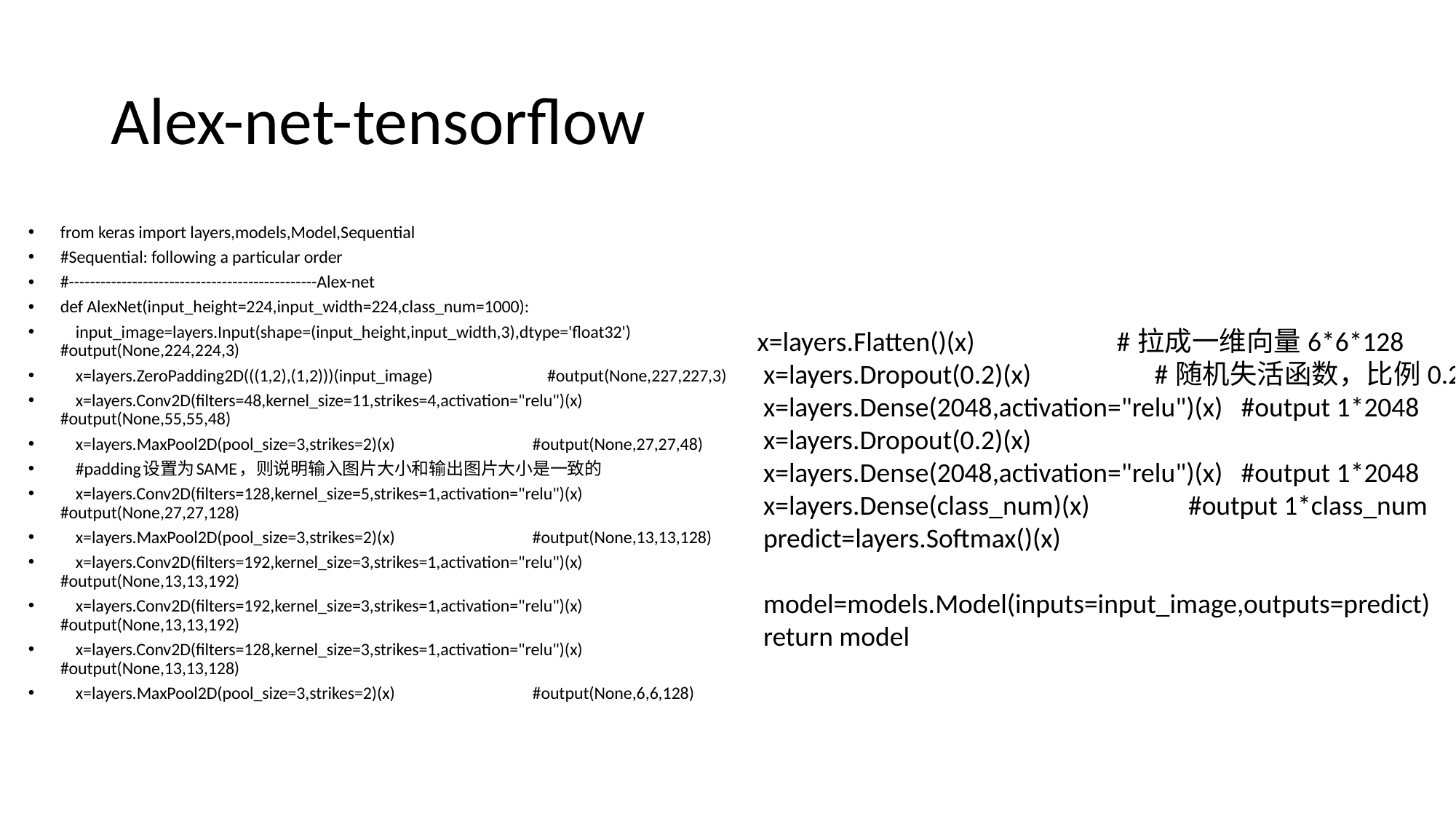

# Alex-net-tensorflow
from keras import layers,models,Model,Sequential
#Sequential: following a particular order
#-----------------------------------------------Alex-net
def AlexNet(input_height=224,input_width=224,class_num=1000):
    input_image=layers.Input(shape=(input_height,input_width,3),dtype='float32')    #output(None,224,224,3)
    x=layers.ZeroPadding2D(((1,2),(1,2)))(input_image)                              #output(None,227,227,3)
    x=layers.Conv2D(filters=48,kernel_size=11,strikes=4,activation="relu")(x)       #output(None,55,55,48)
    x=layers.MaxPool2D(pool_size=3,strikes=2)(x)                                    #output(None,27,27,48)
    #padding设置为SAME，则说明输入图片大小和输出图片大小是一致的
    x=layers.Conv2D(filters=128,kernel_size=5,strikes=1,activation="relu")(x)       #output(None,27,27,128)
    x=layers.MaxPool2D(pool_size=3,strikes=2)(x)                                    #output(None,13,13,128)
    x=layers.Conv2D(filters=192,kernel_size=3,strikes=1,activation="relu")(x)       #output(None,13,13,192)
    x=layers.Conv2D(filters=192,kernel_size=3,strikes=1,activation="relu")(x)       #output(None,13,13,192)
    x=layers.Conv2D(filters=128,kernel_size=3,strikes=1,activation="relu")(x)       #output(None,13,13,128)
    x=layers.MaxPool2D(pool_size=3,strikes=2)(x)                                    #output(None,6,6,128)

   x=layers.Flatten()(x)                       #拉成一维向量6*6*128
    x=layers.Dropout(0.2)(x)                    #随机失活函数，比例0.2
    x=layers.Dense(2048,activation="relu")(x)   #output 1*2048
    x=layers.Dropout(0.2)(x)
    x=layers.Dense(2048,activation="relu")(x)   #output 1*2048
    x=layers.Dense(class_num)(x)                #output 1*class_num
    predict=layers.Softmax()(x)

    model=models.Model(inputs=input_image,outputs=predict)
    return model